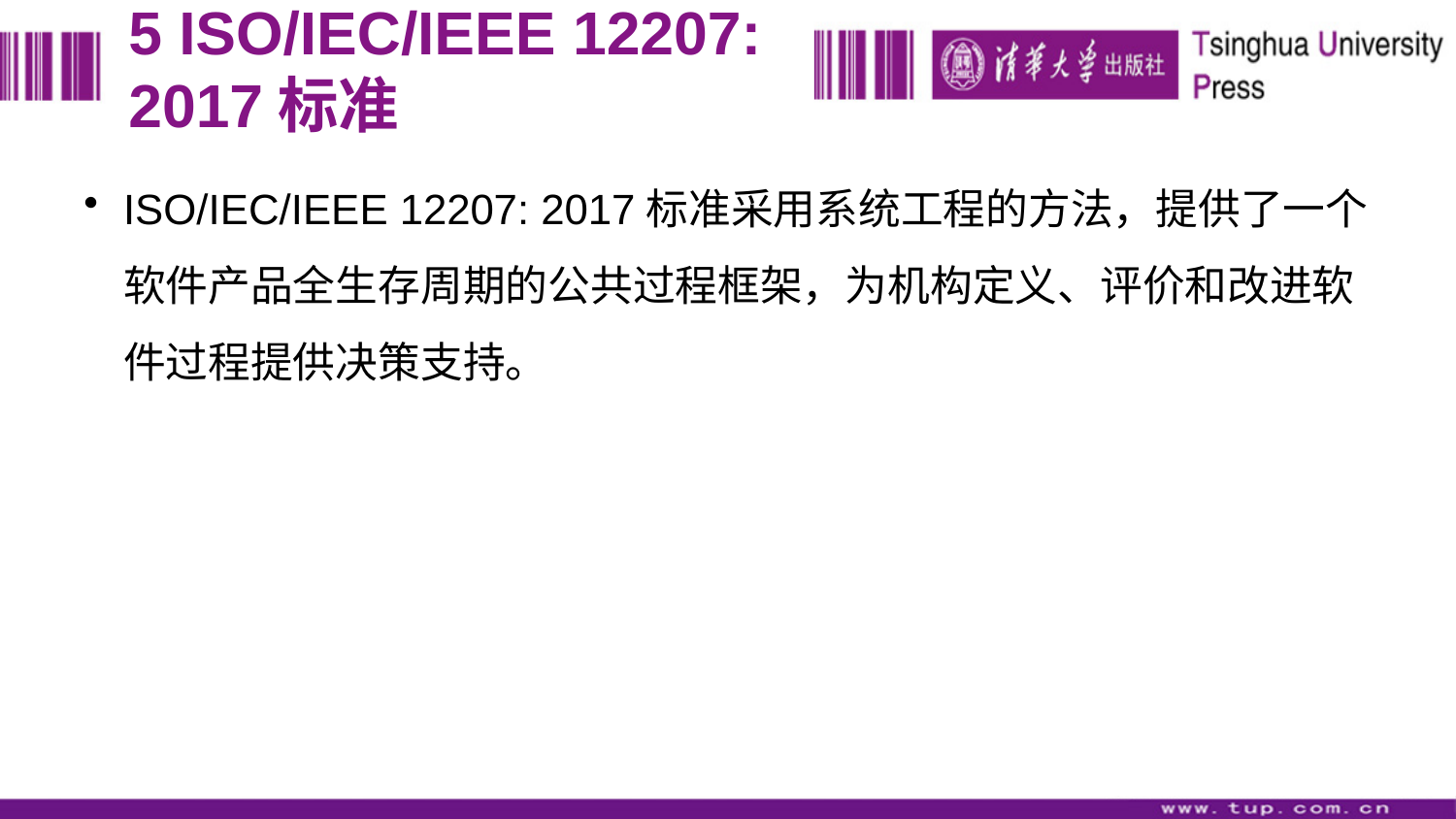

# 5 ISO/IEC/IEEE 12207: 2017标准
ISO/IEC/IEEE 12207: 2017标准采用系统工程的方法，提供了一个软件产品全生存周期的公共过程框架，为机构定义、评价和改进软件过程提供决策支持。